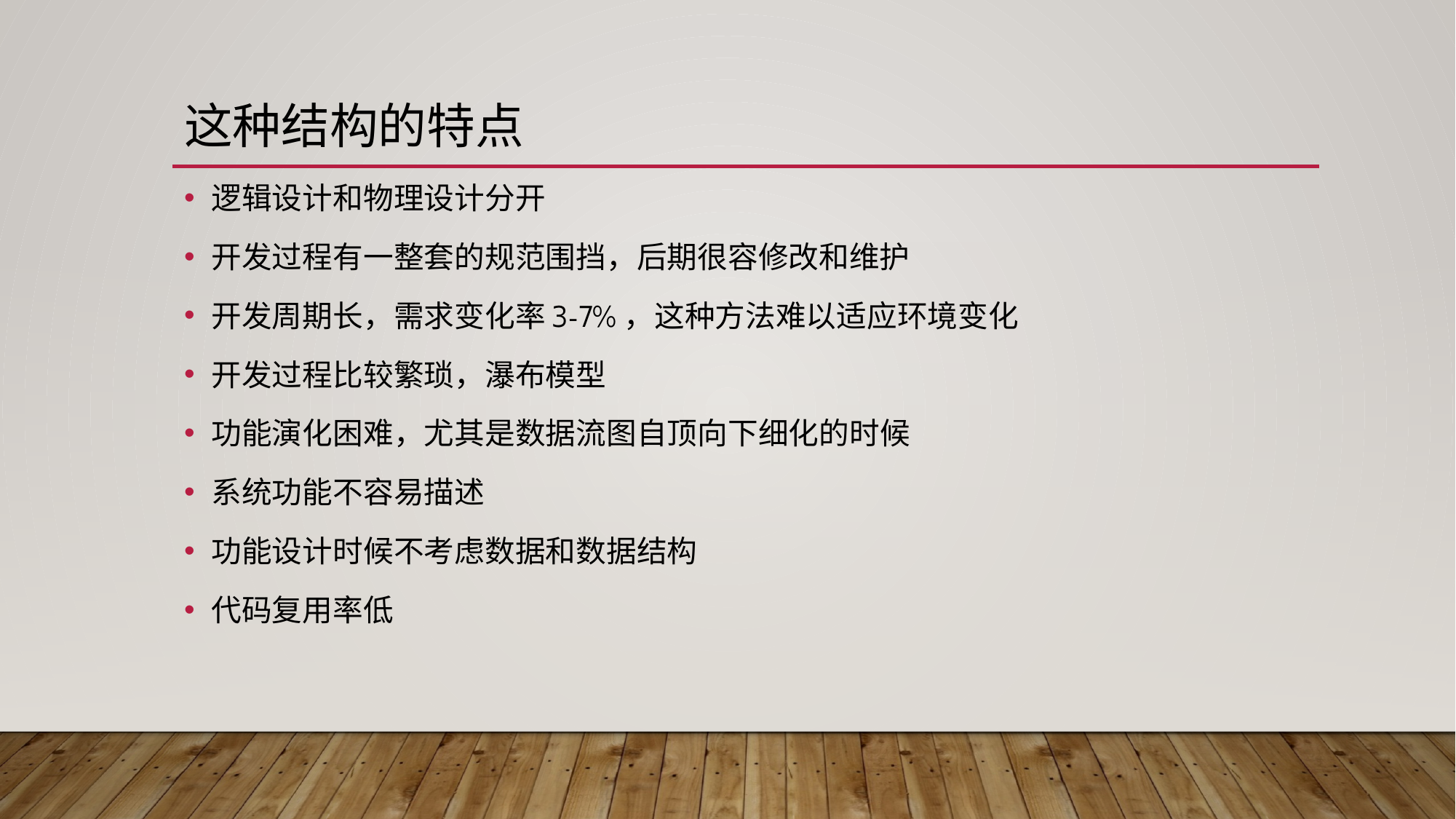

# 这种结构的特点
逻辑设计和物理设计分开
开发过程有一整套的规范围挡，后期很容修改和维护
开发周期长，需求变化率3-7%，这种方法难以适应环境变化
开发过程比较繁琐，瀑布模型
功能演化困难，尤其是数据流图自顶向下细化的时候
系统功能不容易描述
功能设计时候不考虑数据和数据结构
代码复用率低